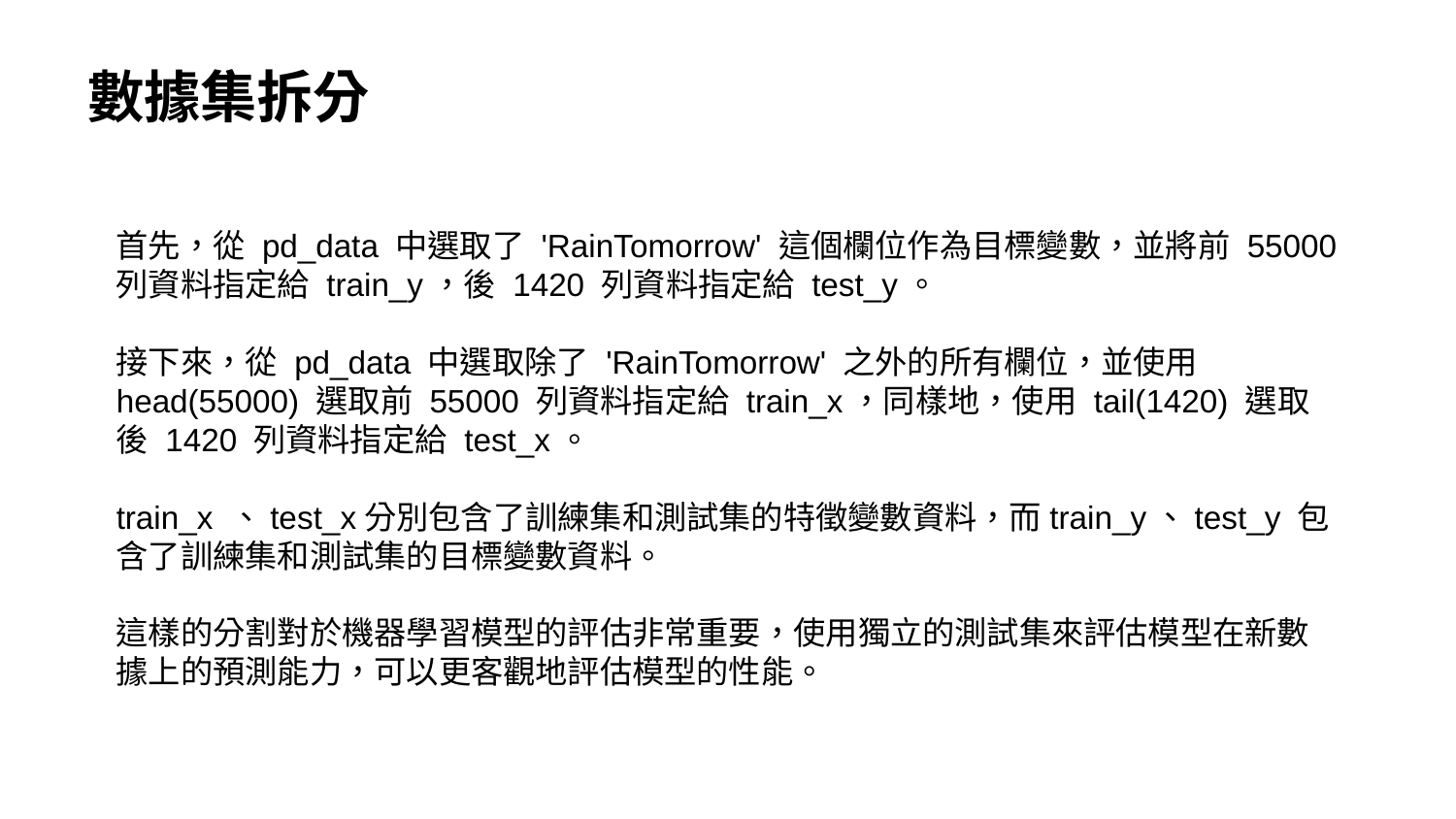

# 數據集拆分
首先，從 pd_data 中選取了 'RainTomorrow' 這個欄位作為目標變數，並將前 55000 列資料指定給 train_y，後 1420 列資料指定給 test_y。

接下來，從 pd_data 中選取除了 'RainTomorrow' 之外的所有欄位，並使用 head(55000) 選取前 55000 列資料指定給 train_x，同樣地，使用 tail(1420) 選取後 1420 列資料指定給 test_x。

train_x 、test_x分別包含了訓練集和測試集的特徵變數資料，而train_y、test_y 包含了訓練集和測試集的目標變數資料。

這樣的分割對於機器學習模型的評估非常重要，使用獨立的測試集來評估模型在新數據上的預測能力，可以更客觀地評估模型的性能。